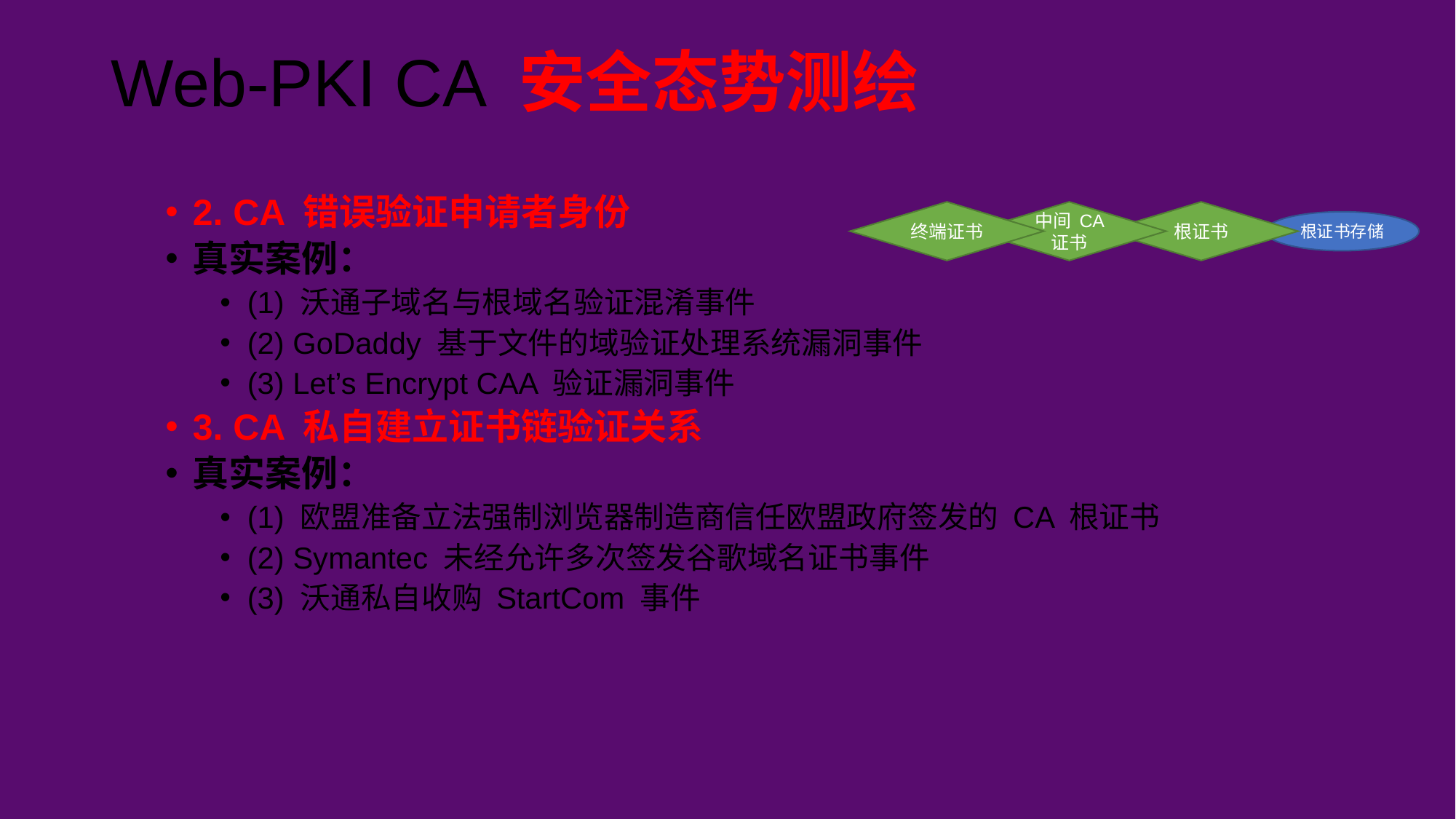

# Web-PKI CA 安全态势测绘
2. CA 错误验证申请者身份
真实案例：
(1) 沃通子域名与根域名验证混淆事件
(2) GoDaddy 基于文件的域验证处理系统漏洞事件
(3) Let’s Encrypt CAA 验证漏洞事件
3. CA 私自建立证书链验证关系
真实案例：
(1) 欧盟准备立法强制浏览器制造商信任欧盟政府签发的 CA 根证书
(2) Symantec 未经允许多次签发谷歌域名证书事件
(3) 沃通私自收购 StartCom 事件

终端证书
中间 CA 证书
根证书
根证书存储